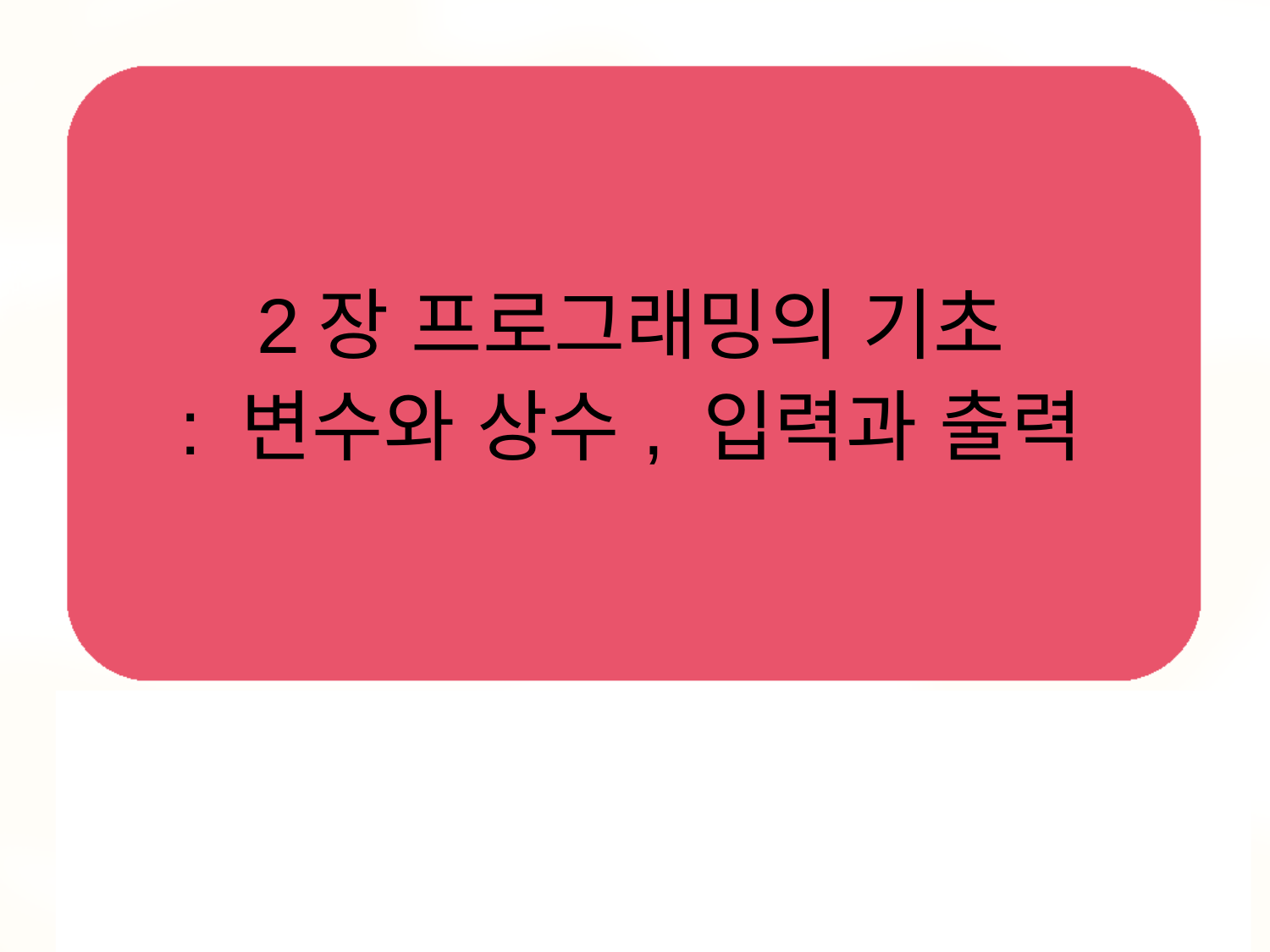

# 2장 프로그래밍의 기초 : 변수와 상수, 입력과 출력